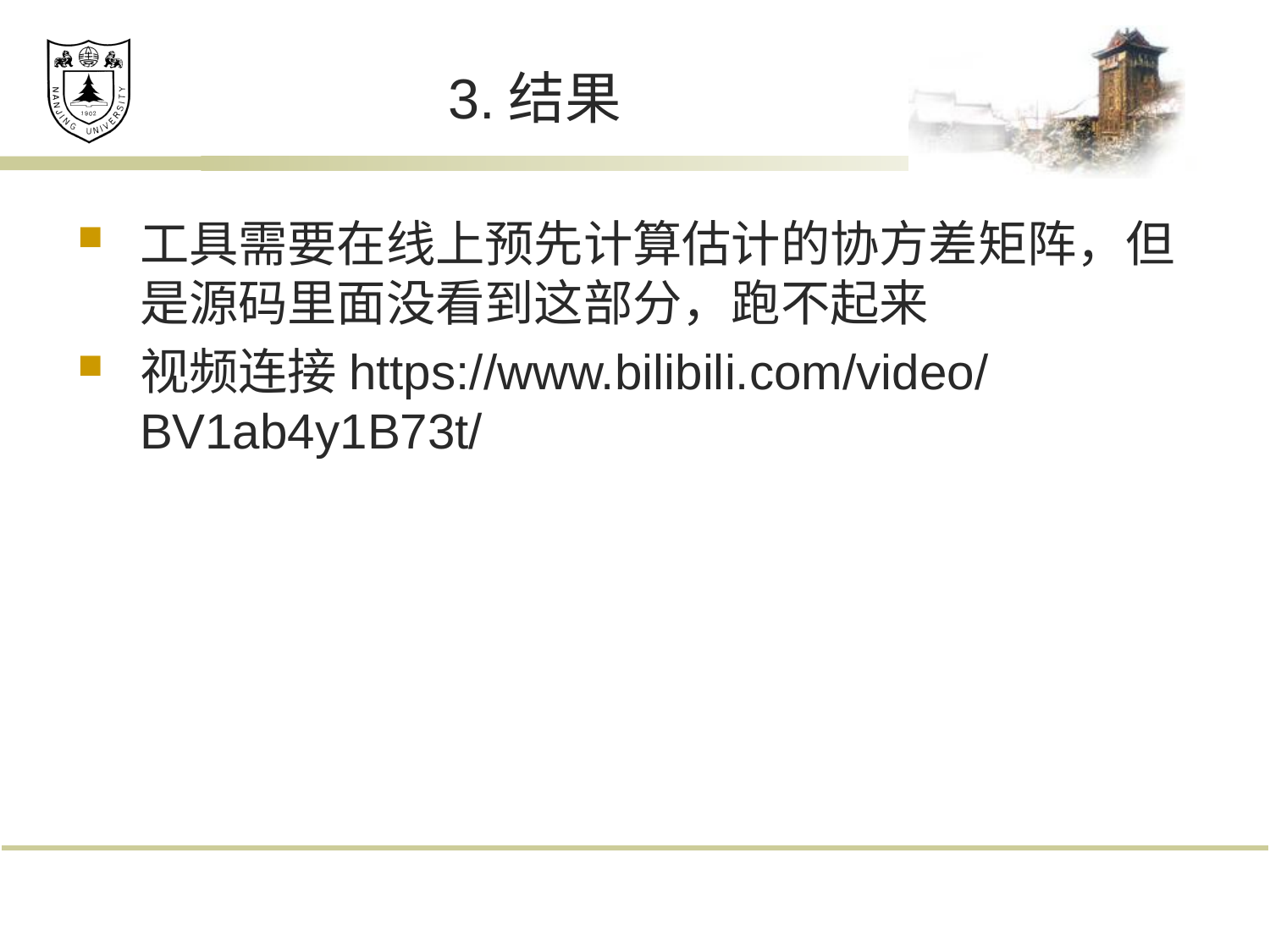

# 3.结果
工具需要在线上预先计算估计的协方差矩阵，但是源码里面没看到这部分，跑不起来
视频连接https://www.bilibili.com/video/BV1ab4y1B73t/

10